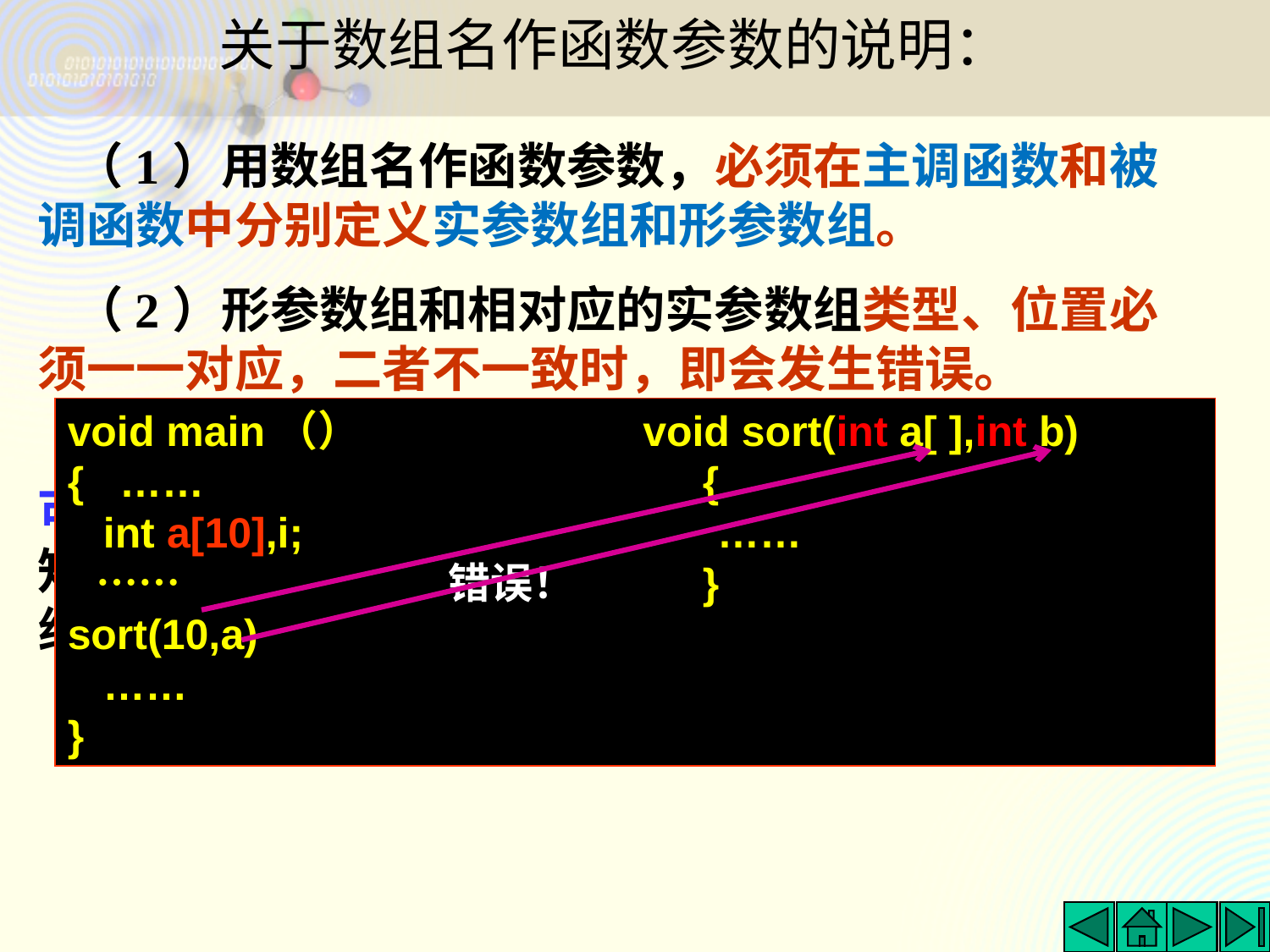

# 关于数组名作函数参数的说明：
（1）用数组名作函数参数，必须在主调函数和被调函数中分别定义实参数组和形参数组。
（2）形参数组和相对应的实参数组类型、位置必须一一对应，二者不一致时，即会发生错误。
（3）定义形参数组时，可以说明数组的大小，也可以不说明数组的大小，但空方括号不能省略。若需知道数组的大小，可另设一个参数，传递需处理的数组元素个数，如例7.11所示。

void main（）    		      void sort(int a[ ],int b)
{   ……				{
   int a[10],i;        		            ……
   ……			错误！	}
sort(10,a)
   ……
}